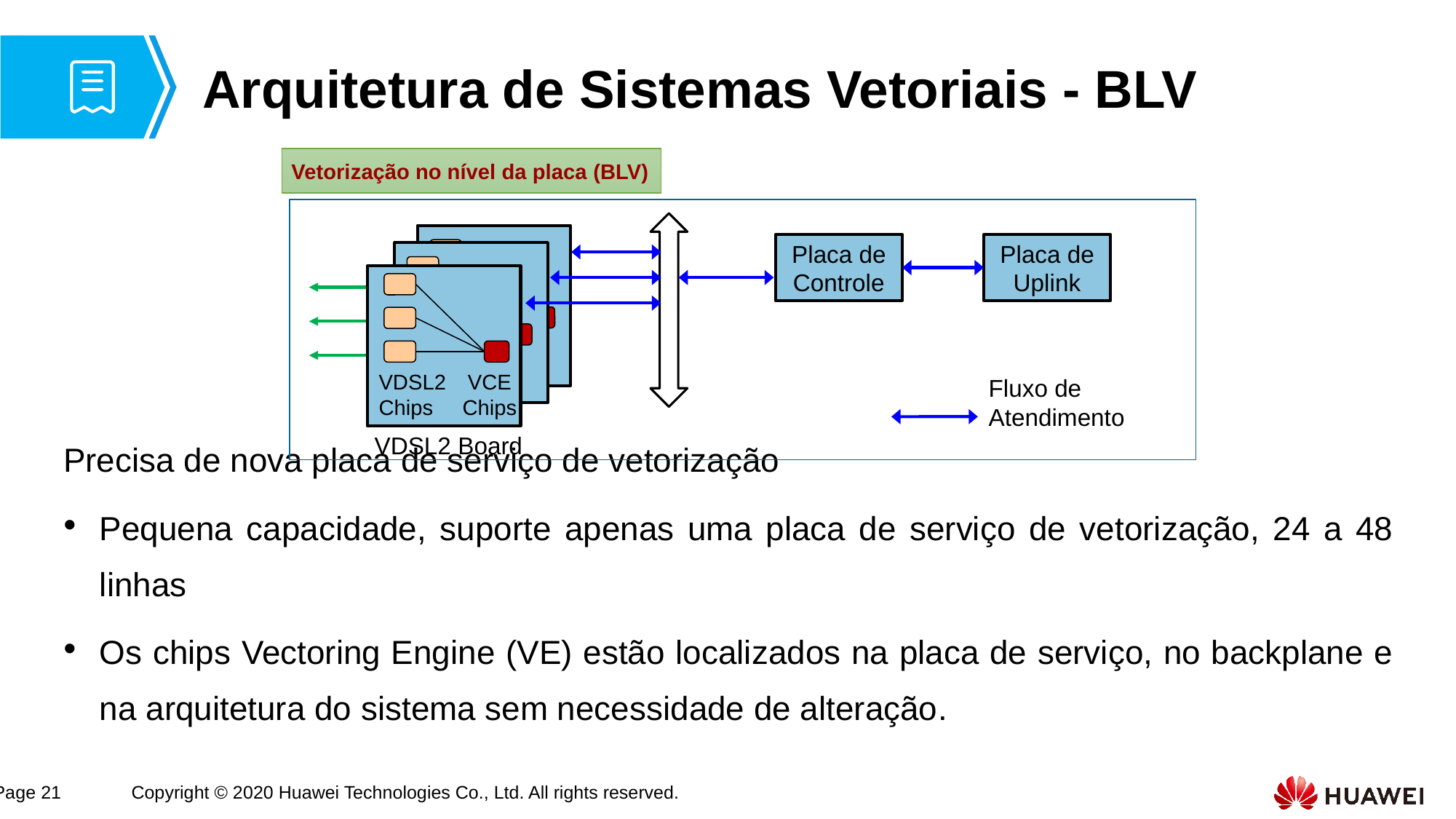

# Arquitetura de Sistemas Vetoriais - BLV

Precisa de nova placa de serviço de vetorização
Pequena capacidade, suporte apenas uma placa de serviço de vetorização, 24 a 48 linhas
Os chips Vectoring Engine (VE) estão localizados na placa de serviço, no backplane e na arquitetura do sistema sem necessidade de alteração.

Vetorização no nível da placa (BLV)

VDSL2芯片
Placa de Controle
Placa de Uplink

VDSL2Chips

VDSL2Chips
VCE Chips
VDSL2 Board
Fluxo de Atendimento